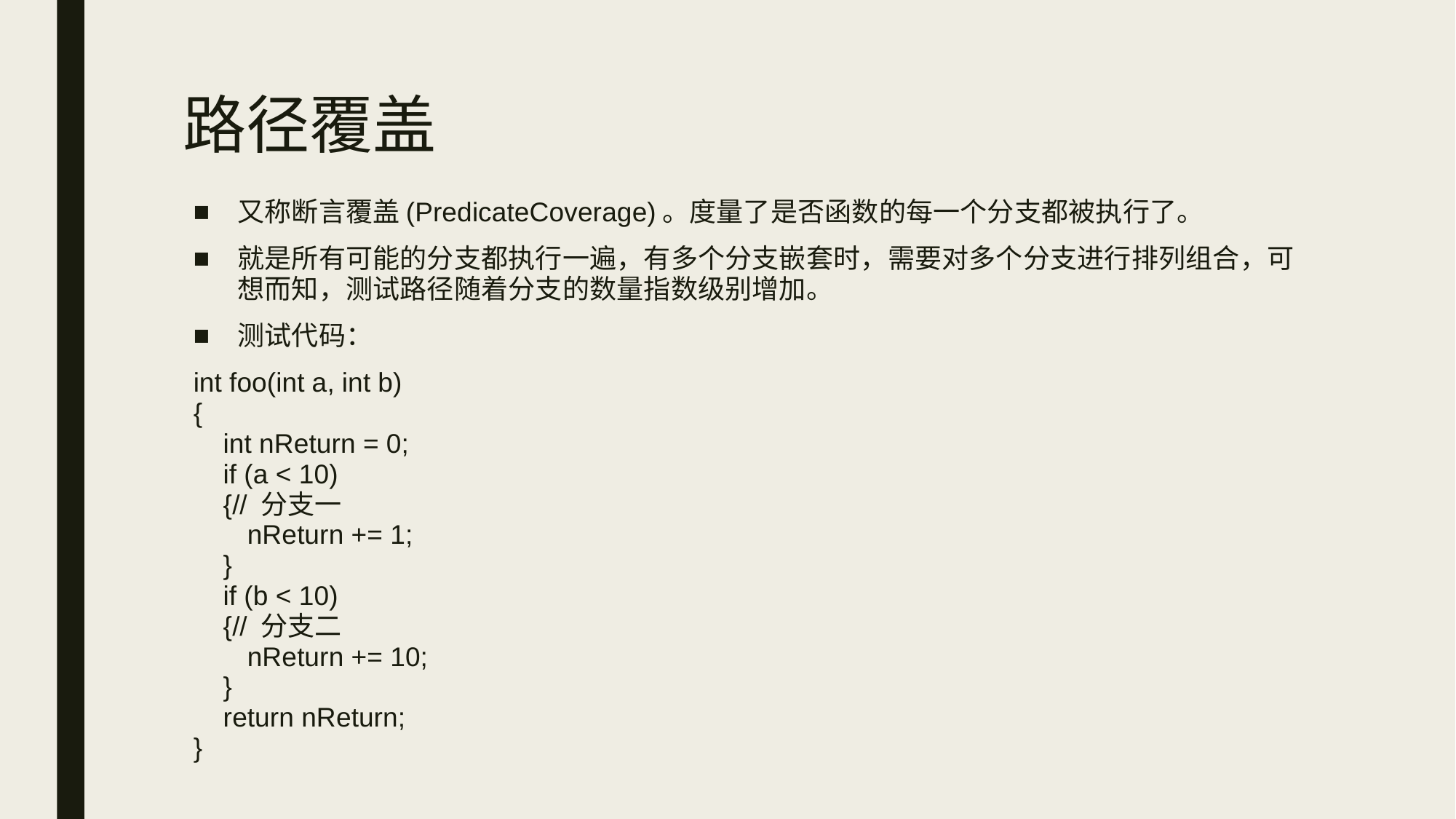

# 路径覆盖
又称断言覆盖(PredicateCoverage)。度量了是否函数的每一个分支都被执行了。
就是所有可能的分支都执行一遍，有多个分支嵌套时，需要对多个分支进行排列组合，可想而知，测试路径随着分支的数量指数级别增加。
测试代码：
int foo(int a, int b)
{
    int nReturn = 0;
    if (a < 10)
    {// 分支一
        nReturn += 1;
    }
    if (b < 10)
    {// 分支二
        nReturn += 10;
    }
    return nReturn;
}